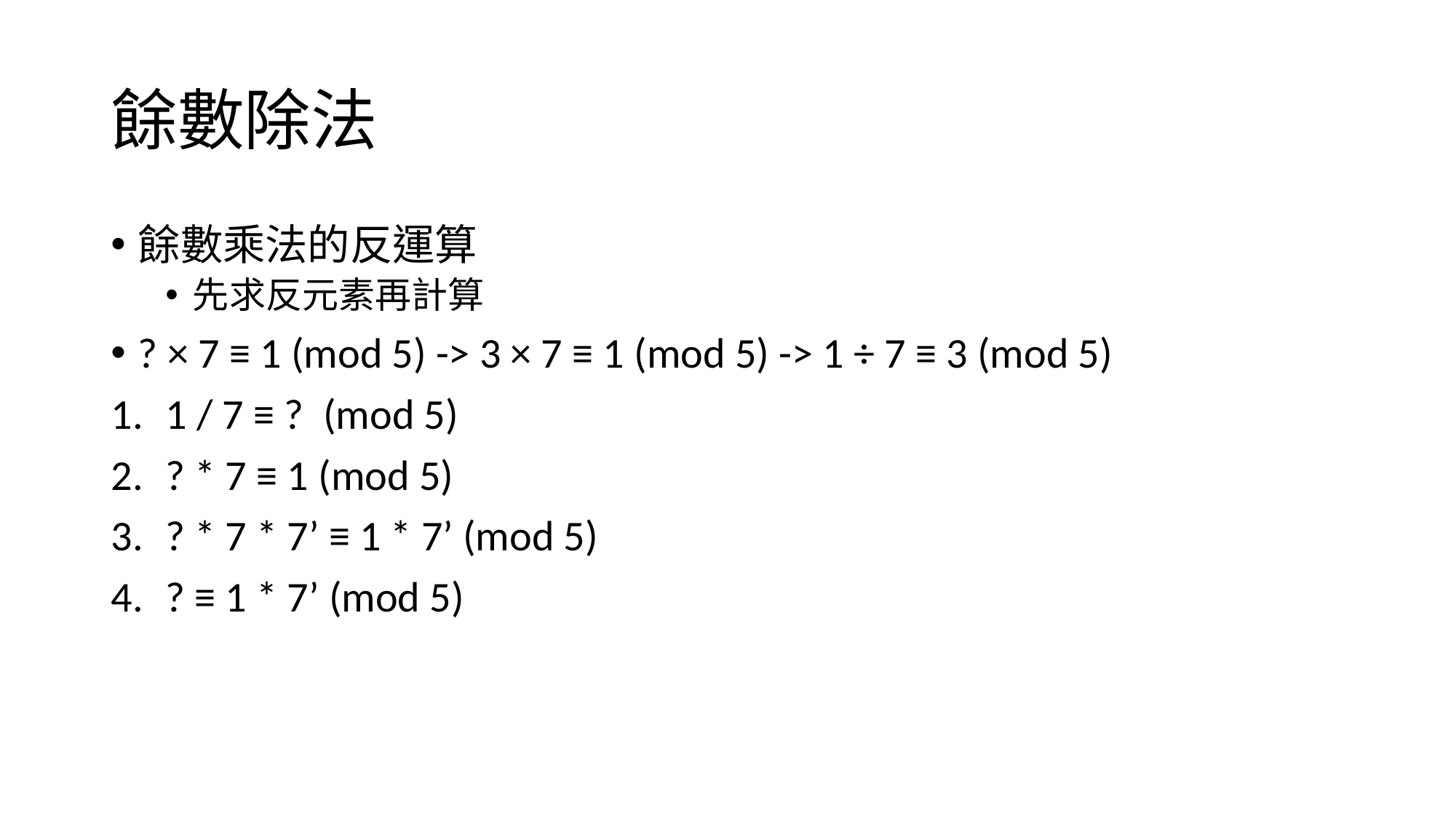

# 餘數除法
餘數乘法的反運算
先求反元素再計算
? × 7 ≡ 1 (mod 5) -> 3 × 7 ≡ 1 (mod 5) -> 1 ÷ 7 ≡ 3 (mod 5)
1 / 7 ≡ ?  (mod 5)
? * 7 ≡ 1 (mod 5)
? * 7 * 7’ ≡ 1 * 7’ (mod 5)
? ≡ 1 * 7’ (mod 5)